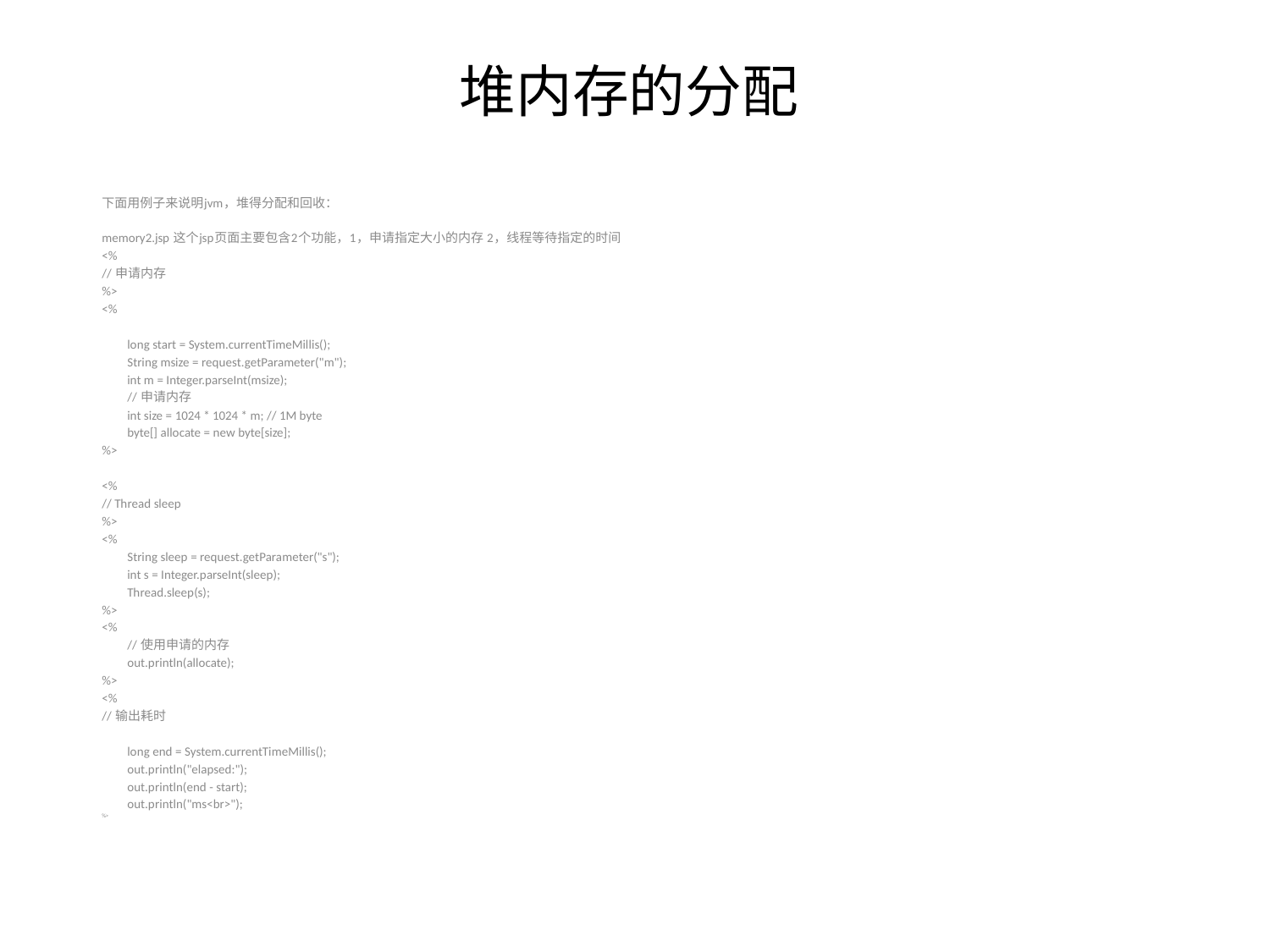

# 堆内存的分配
下面用例子来说明jvm，堆得分配和回收：

memory2.jsp 这个jsp页面主要包含2个功能，1，申请指定大小的内存 2，线程等待指定的时间
<%
// 申请内存
%>
<%

	long start = System.currentTimeMillis();
	String msize = request.getParameter("m");
	int m = Integer.parseInt(msize);
	// 申请内存
	int size = 1024 * 1024 * m; // 1M byte
	byte[] allocate = new byte[size];
%>

<%
// Thread sleep
%>
<%
	String sleep = request.getParameter("s");
	int s = Integer.parseInt(sleep);
	Thread.sleep(s);
%>
<%
	// 使用申请的内存
	out.println(allocate);
%>
<%
// 输出耗时

	long end = System.currentTimeMillis();
	out.println("elapsed:");
	out.println(end - start);
	out.println("ms<br>");
%>